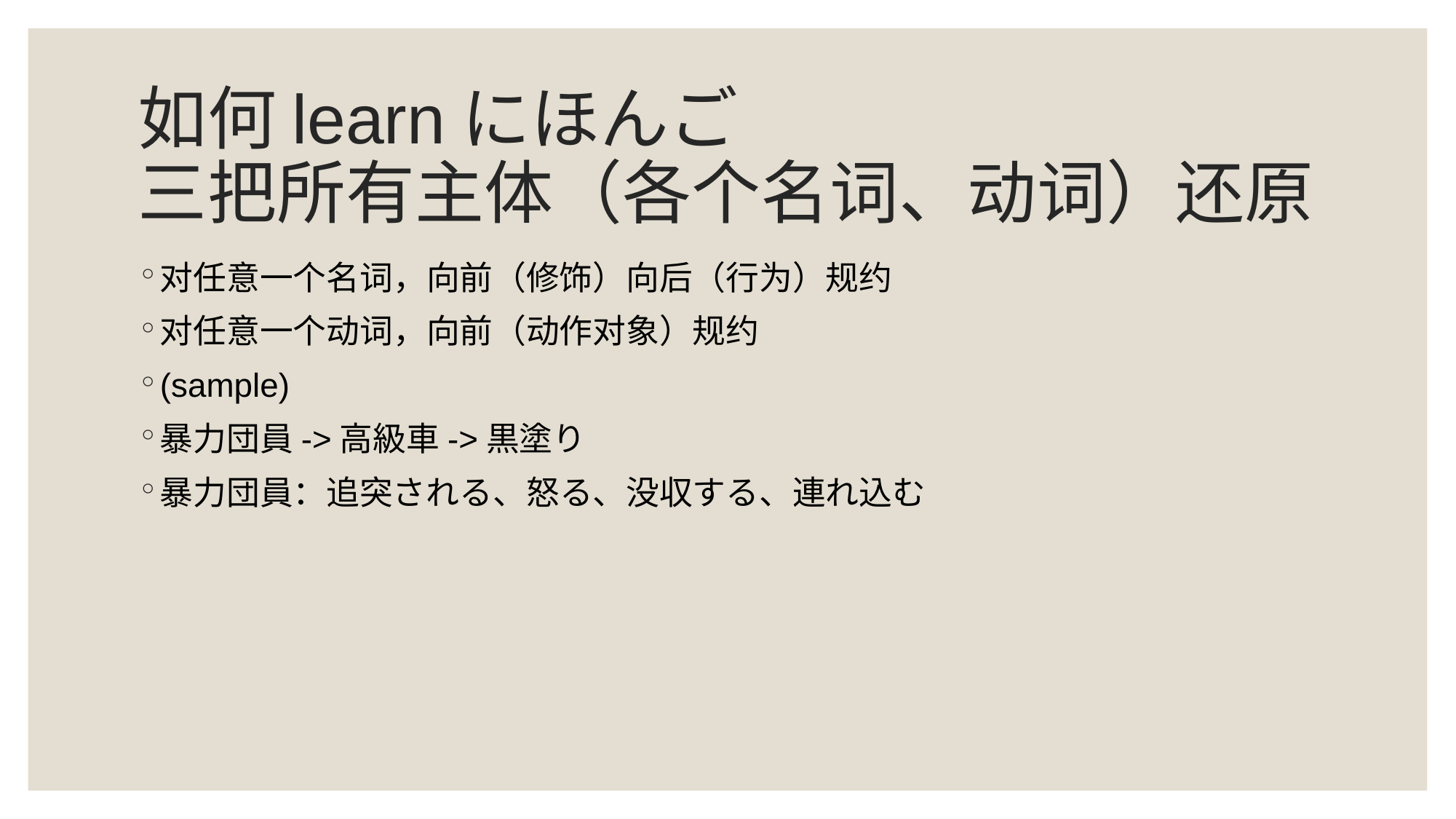

# 如何learnにほんご 三把所有主体（各个名词、动词）还原
对任意一个名词，向前（修饰）向后（行为）规约
对任意一个动词，向前（动作对象）规约
(sample)
暴力団員->高級車->黒塗り
暴力団員：追突される、怒る、没収する、連れ込む